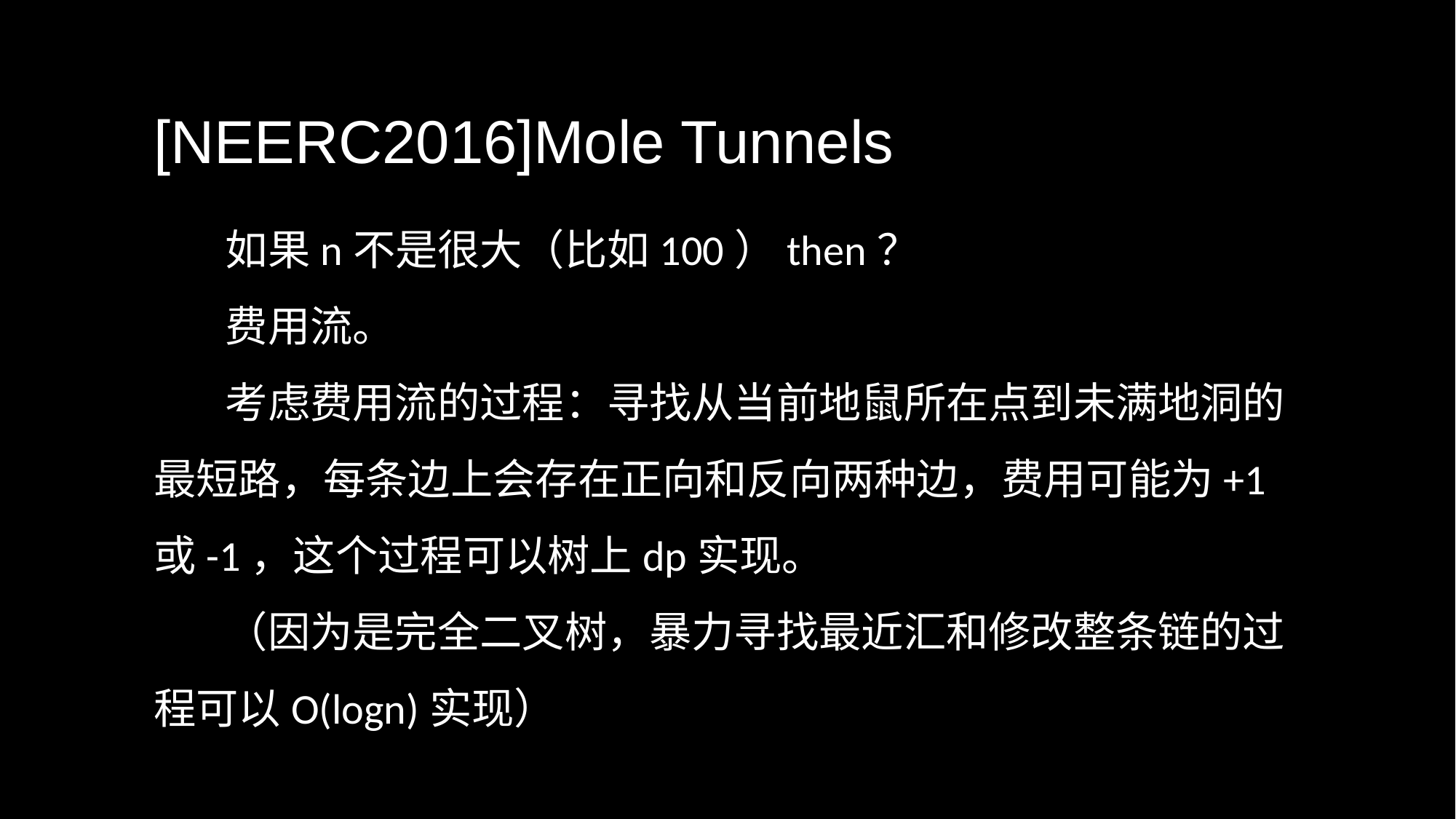

[NEERC2016]Mole Tunnels
如果n不是很大（比如100）then？
费用流。
考虑费用流的过程：寻找从当前地鼠所在点到未满地洞的最短路，每条边上会存在正向和反向两种边，费用可能为+1或-1，这个过程可以树上dp实现。
（因为是完全二叉树，暴力寻找最近汇和修改整条链的过程可以O(logn)实现）